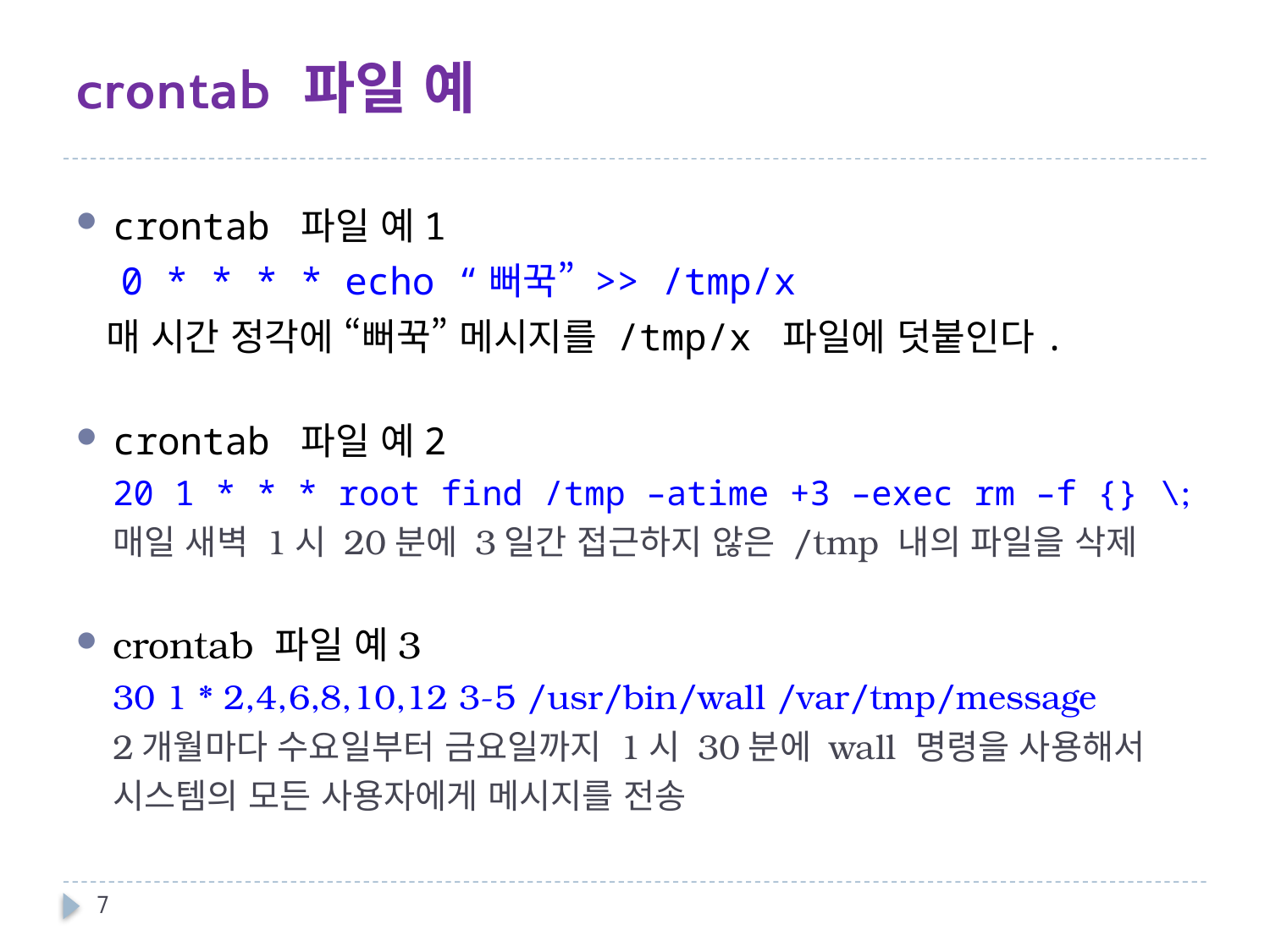

# crontab 파일 예
crontab 파일 예1
  0 * * * * echo “뻐꾹” >> /tmp/x
  매 시간 정각에 “뻐꾹” 메시지를 /tmp/x 파일에 덧붙인다.

crontab 파일 예2
20 1 * * * root find /tmp –atime +3 –exec rm –f {} \;
매일 새벽 1시 20분에 3일간 접근하지 않은 /tmp 내의 파일을 삭제

crontab 파일 예3
30 1 * 2,4,6,8,10,12 3-5 /usr/bin/wall /var/tmp/message
2개월마다 수요일부터 금요일까지 1시 30분에 wall 명령을 사용해서
시스템의 모든 사용자에게 메시지를 전송

7